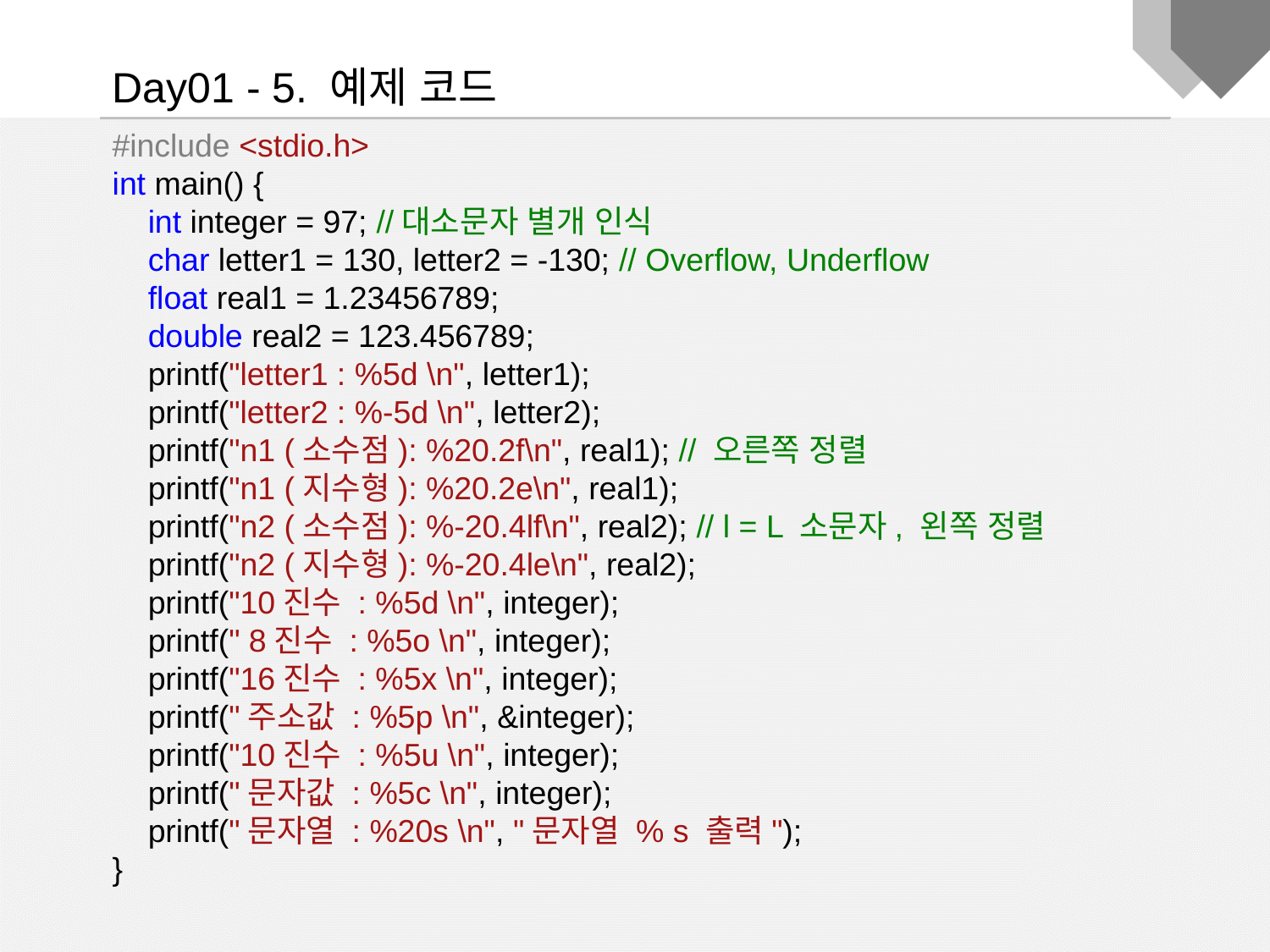

Day01 - 5. 예제 코드
#include <stdio.h>
int main() {
    int integer = 97; //대소문자 별개 인식
    char letter1 = 130, letter2 = -130; // Overflow, Underflow
    float real1 = 1.23456789;
    double real2 = 123.456789;
    printf("letter1 : %5d \n", letter1);
    printf("letter2 : %-5d \n", letter2);
    printf("n1 (소수점): %20.2f\n", real1); // 오른쪽 정렬
    printf("n1 (지수형): %20.2e\n", real1);
    printf("n2 (소수점): %-20.4lf\n", real2); // l = L 소문자, 왼쪽 정렬
    printf("n2 (지수형): %-20.4le\n", real2);
    printf("10진수 : %5d \n", integer);
    printf(" 8진수 : %5o \n", integer);
    printf("16진수 : %5x \n", integer);
    printf("주소값 : %5p \n", &integer);
    printf("10진수 : %5u \n", integer);
    printf("문자값 : %5c \n", integer);
    printf("문자열 : %20s \n", "문자열 % s 출력");
}